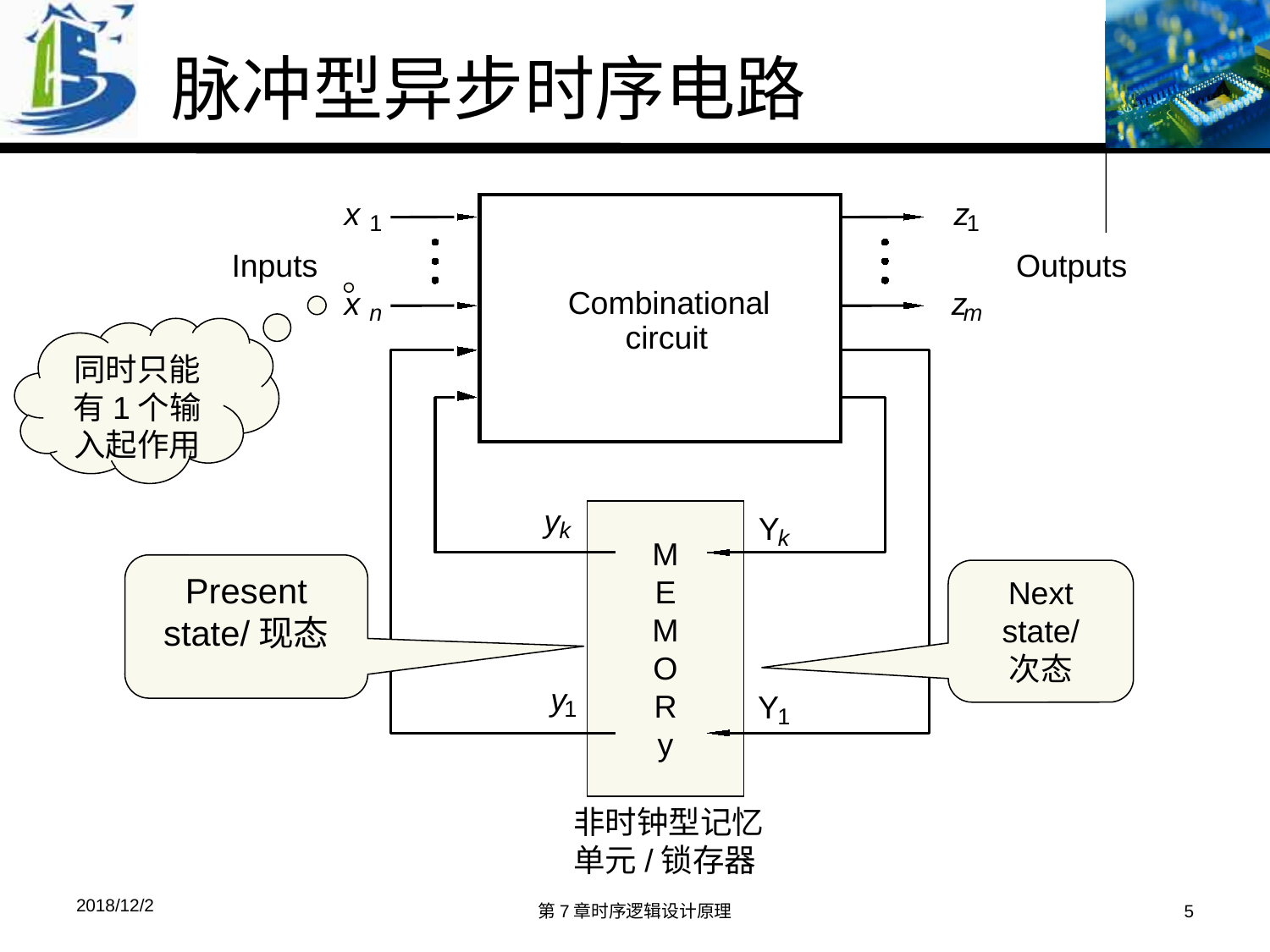

脉冲型异步时序电路
x
z

1
1

Outputs
Inputs

Combinational
x
z
n
m

circuit
同时只能有1个输入起作用

y
M
E
M
O
R
y
Y
k
k

Present state/现态
Next state/
次态
y
Y
1
1

非时钟型记忆单元/锁存器
2018/12/2
第7章时序逻辑设计原理
5